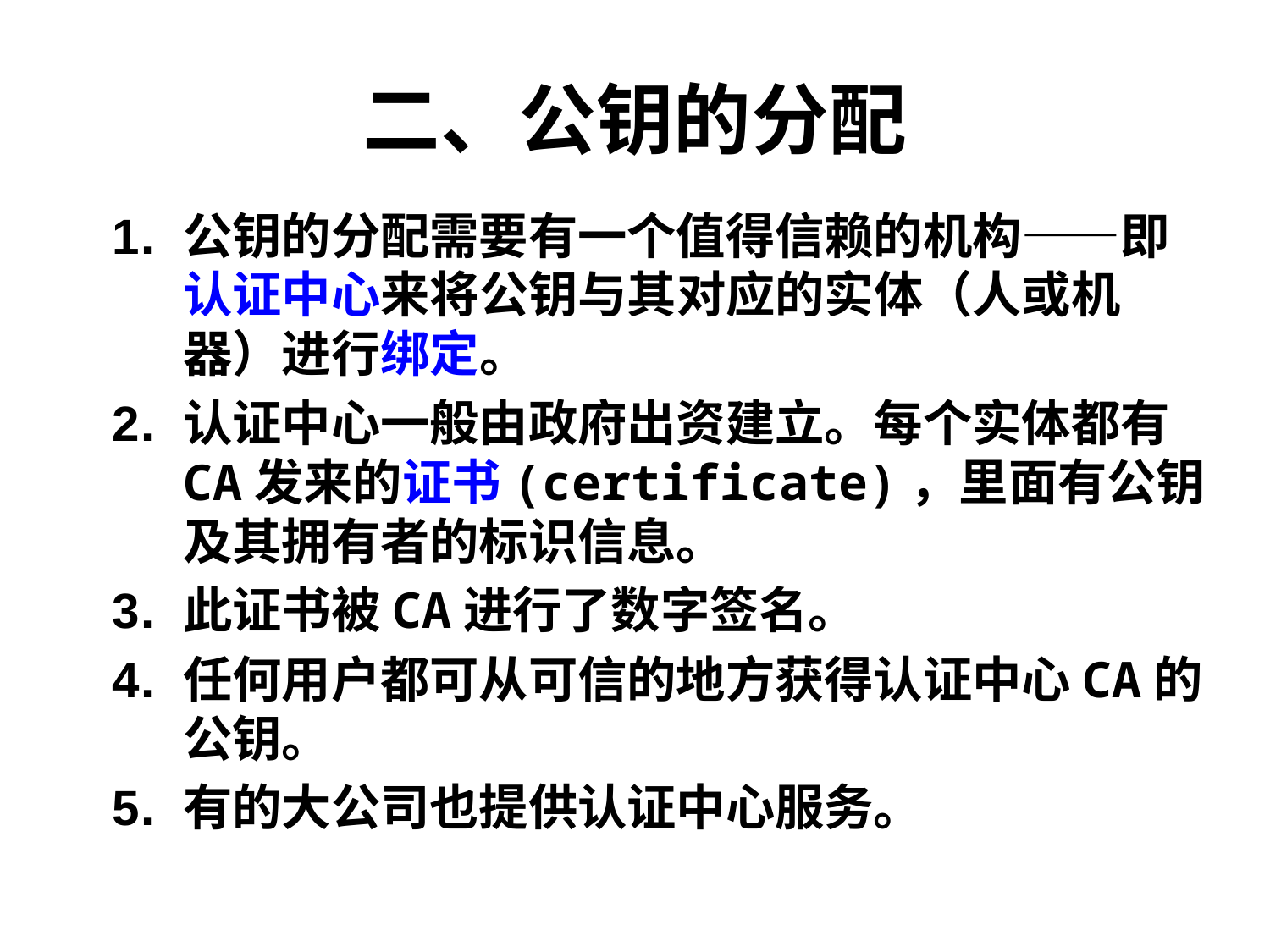

# 二、公钥的分配
公钥的分配需要有一个值得信赖的机构——即认证中心来将公钥与其对应的实体（人或机器）进行绑定。
认证中心一般由政府出资建立。每个实体都有CA发来的证书(certificate)，里面有公钥及其拥有者的标识信息。
此证书被CA进行了数字签名。
任何用户都可从可信的地方获得认证中心CA的公钥。
有的大公司也提供认证中心服务。